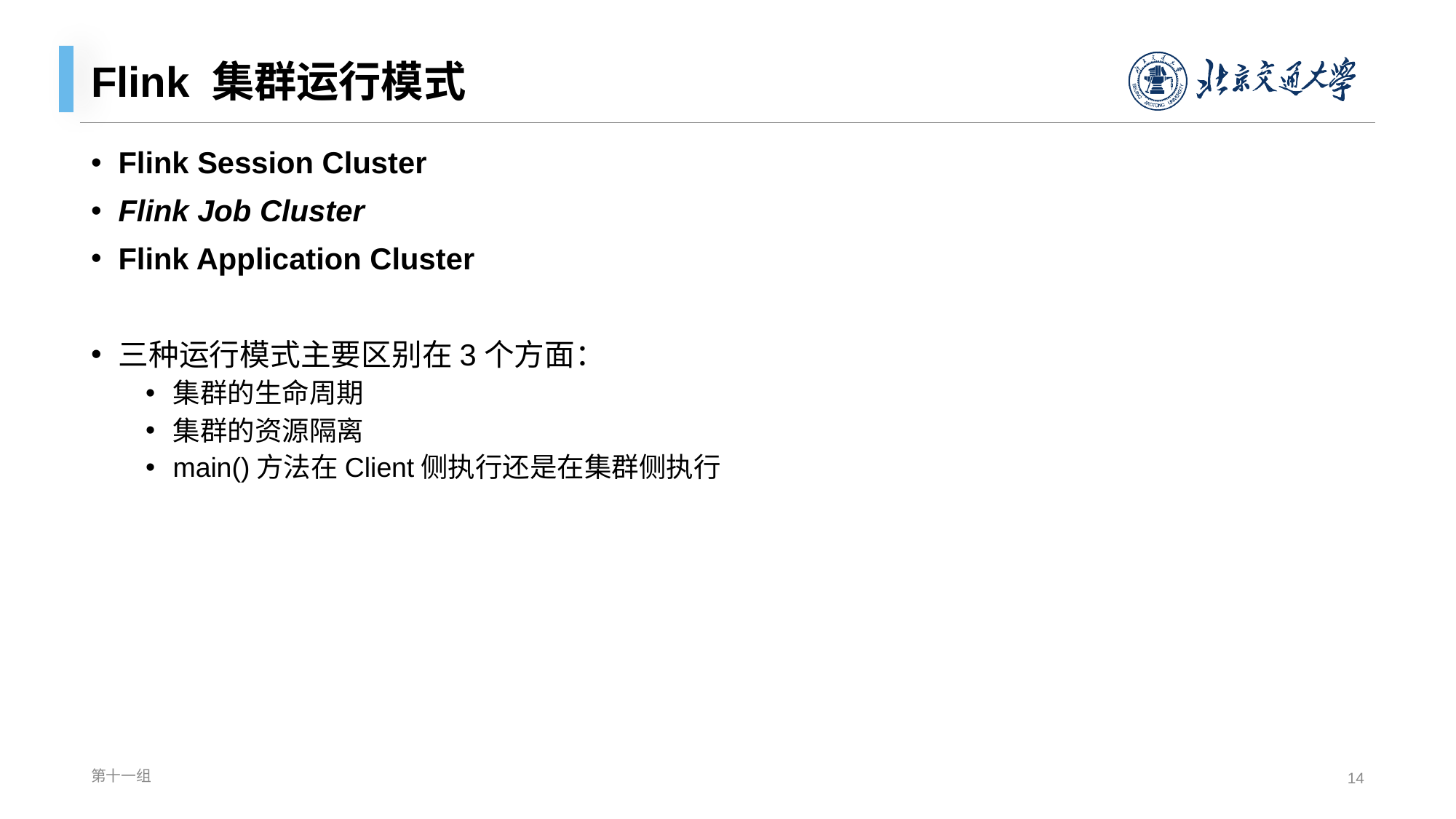

# Flink 集群运行模式
Flink Session Cluster
Flink Job Cluster
Flink Application Cluster

三种运行模式主要区别在3个方面：
集群的生命周期
集群的资源隔离
main()方法在Client侧执行还是在集群侧执行

第十一组
14